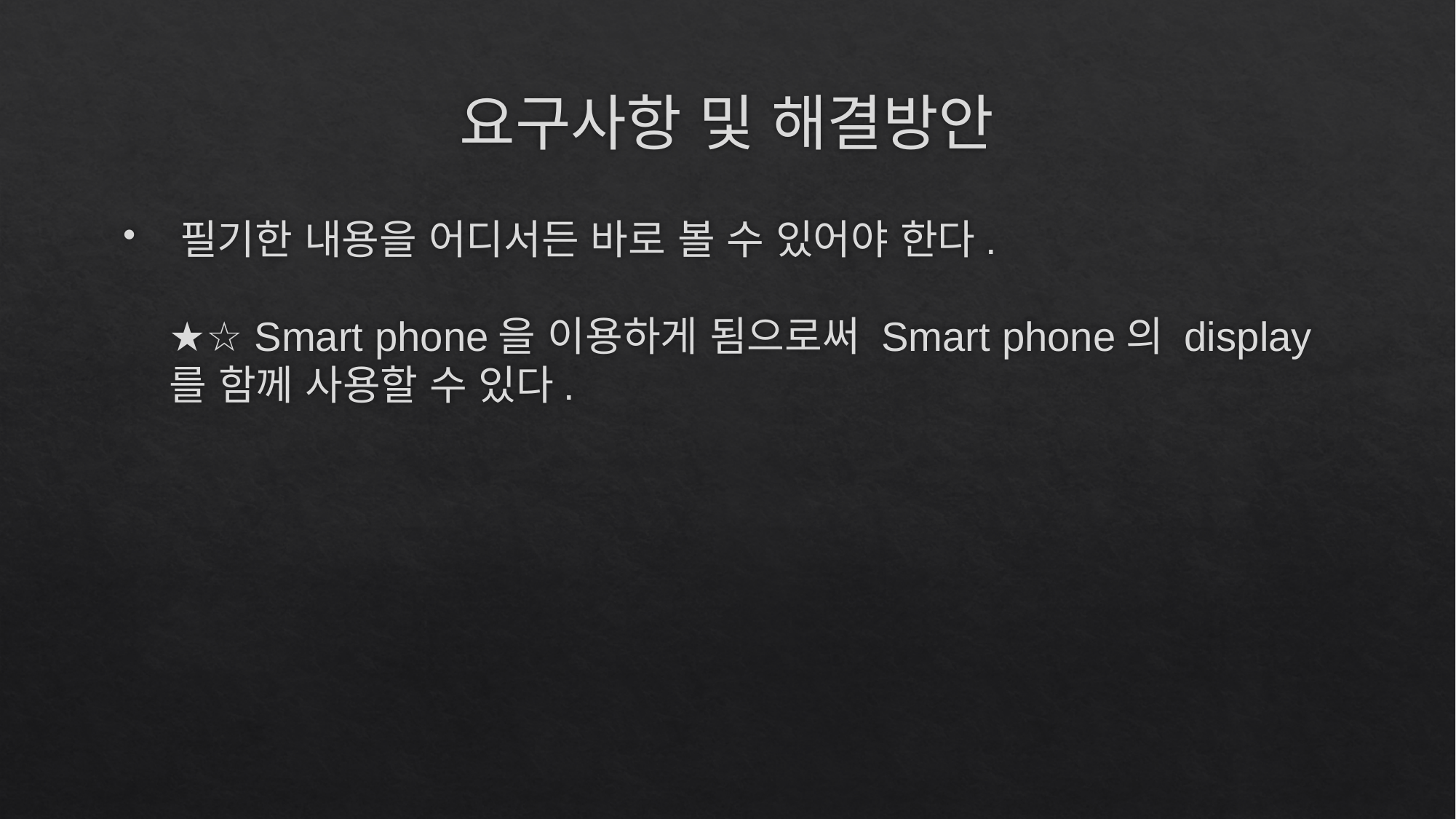

# 요구사항 및 해결방안
 필기한 내용을 어디서든 바로 볼 수 있어야 한다.

★☆ Smart phone을 이용하게 됨으로써 Smart phone의 display를 함께 사용할 수 있다.